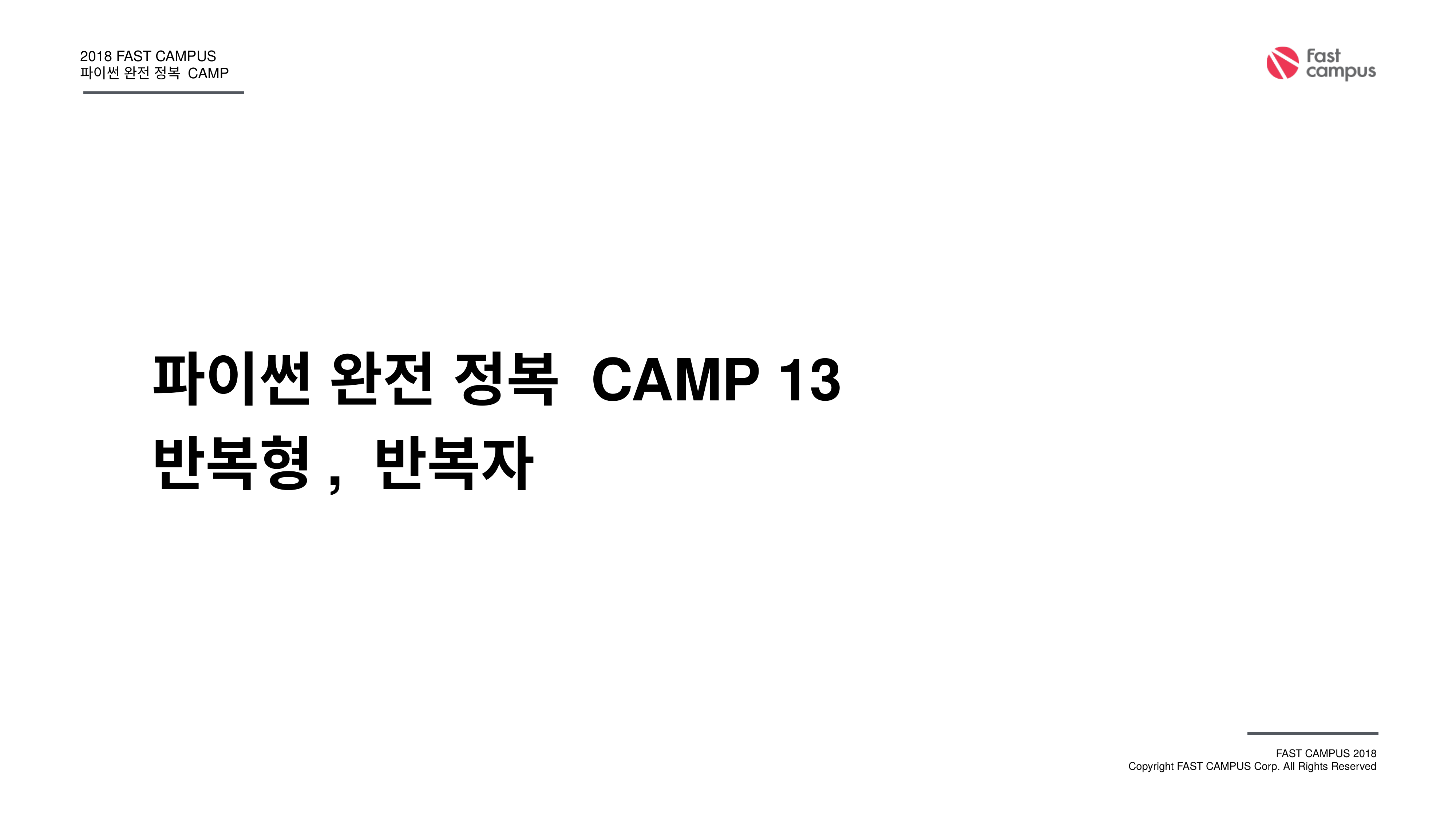

파이썬 완전 정복 CAMP 13
반복형, 반복자